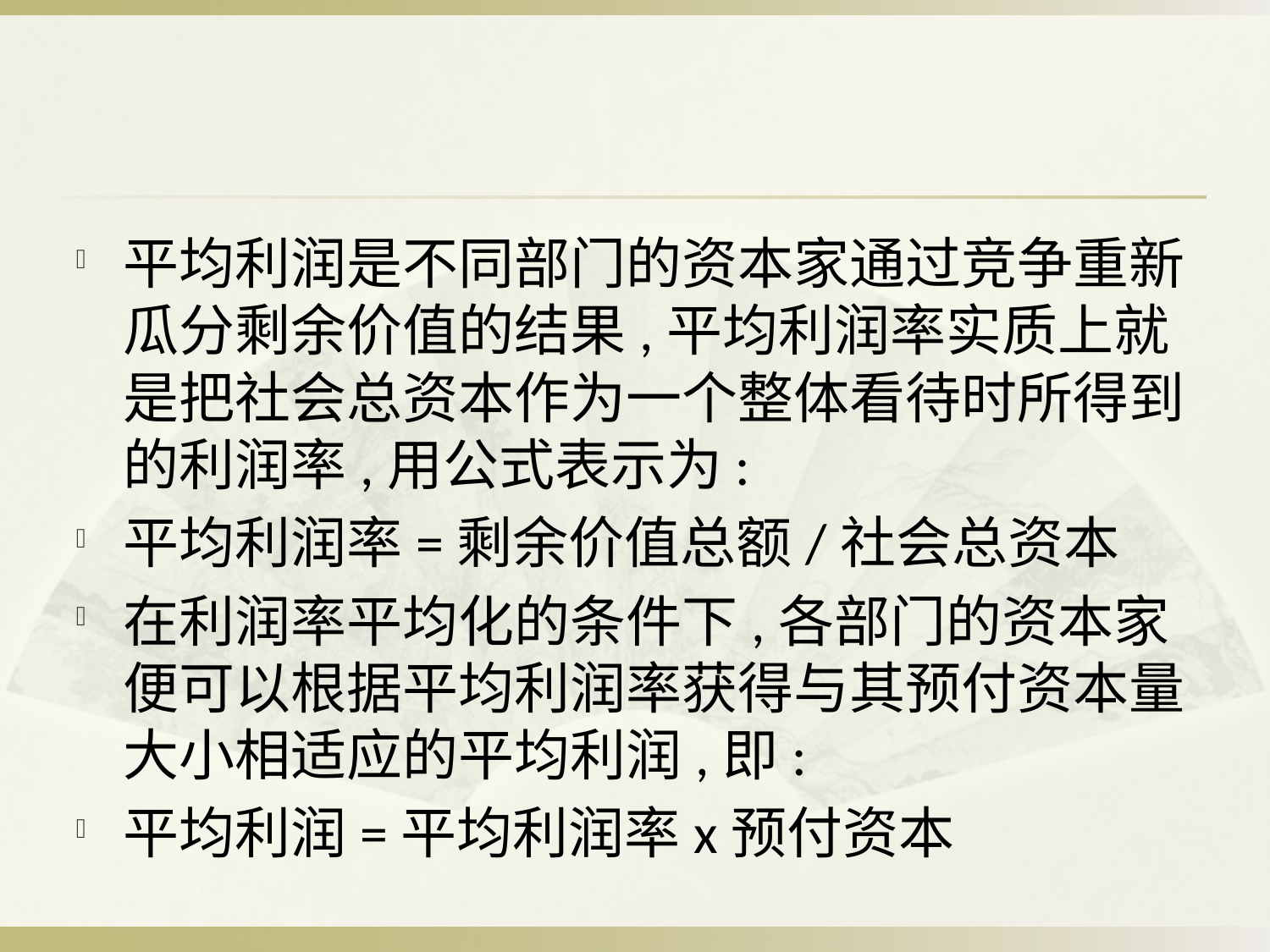

#
平均利润是不同部门的资本家通过竞争重新瓜分剩余价值的结果,平均利润率实质上就是把社会总资本作为一个整体看待时所得到的利润率,用公式表示为:
平均利润率=剩余价值总额/社会总资本
在利润率平均化的条件下,各部门的资本家便可以根据平均利润率获得与其预付资本量大小相适应的平均利润,即:
平均利润=平均利润率x预付资本